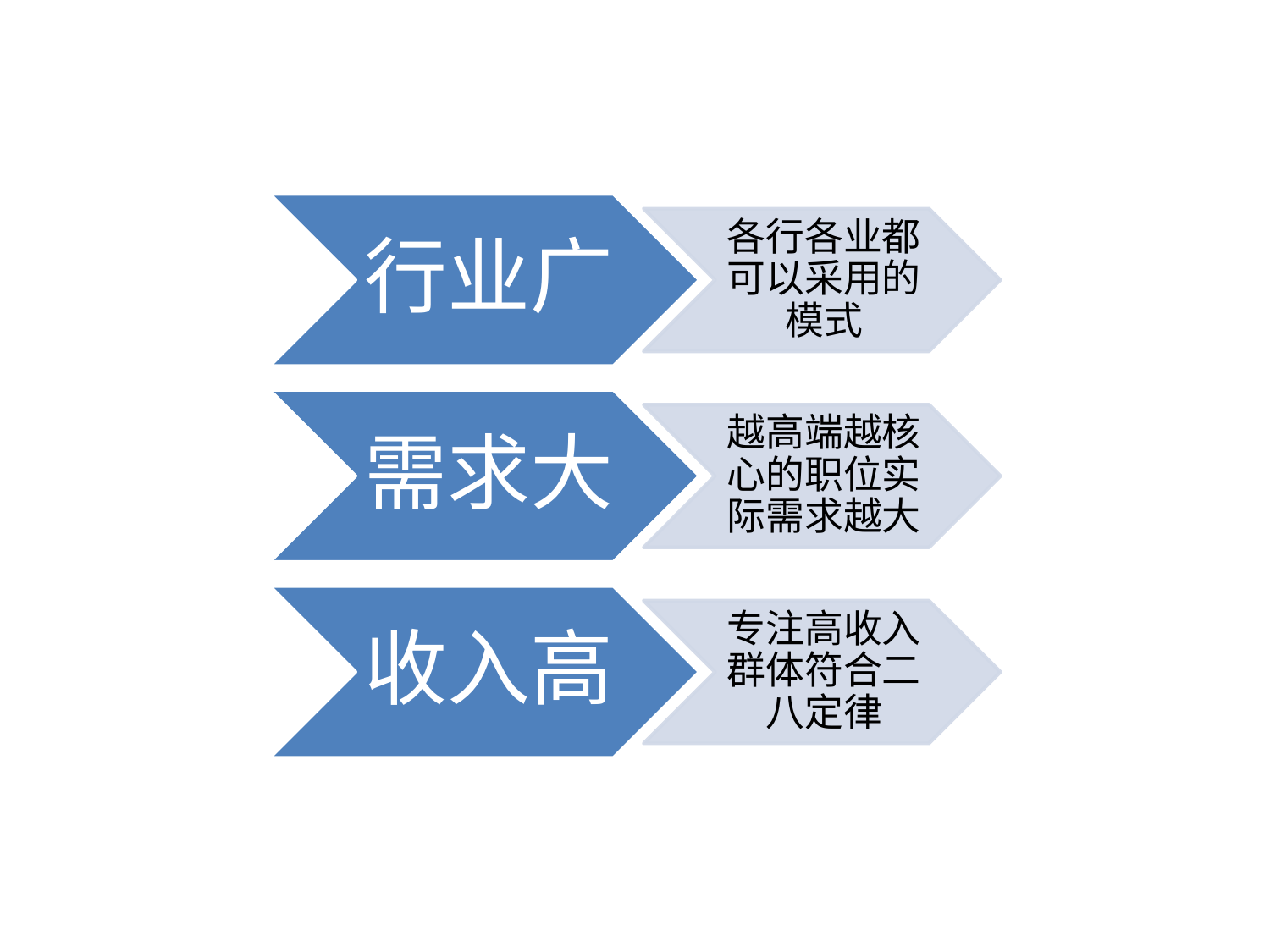

行业广
各行各业都可以采用的模式
需求大
越高端越核心的职位实际需求越大
收入高
专注高收入群体符合二八定律